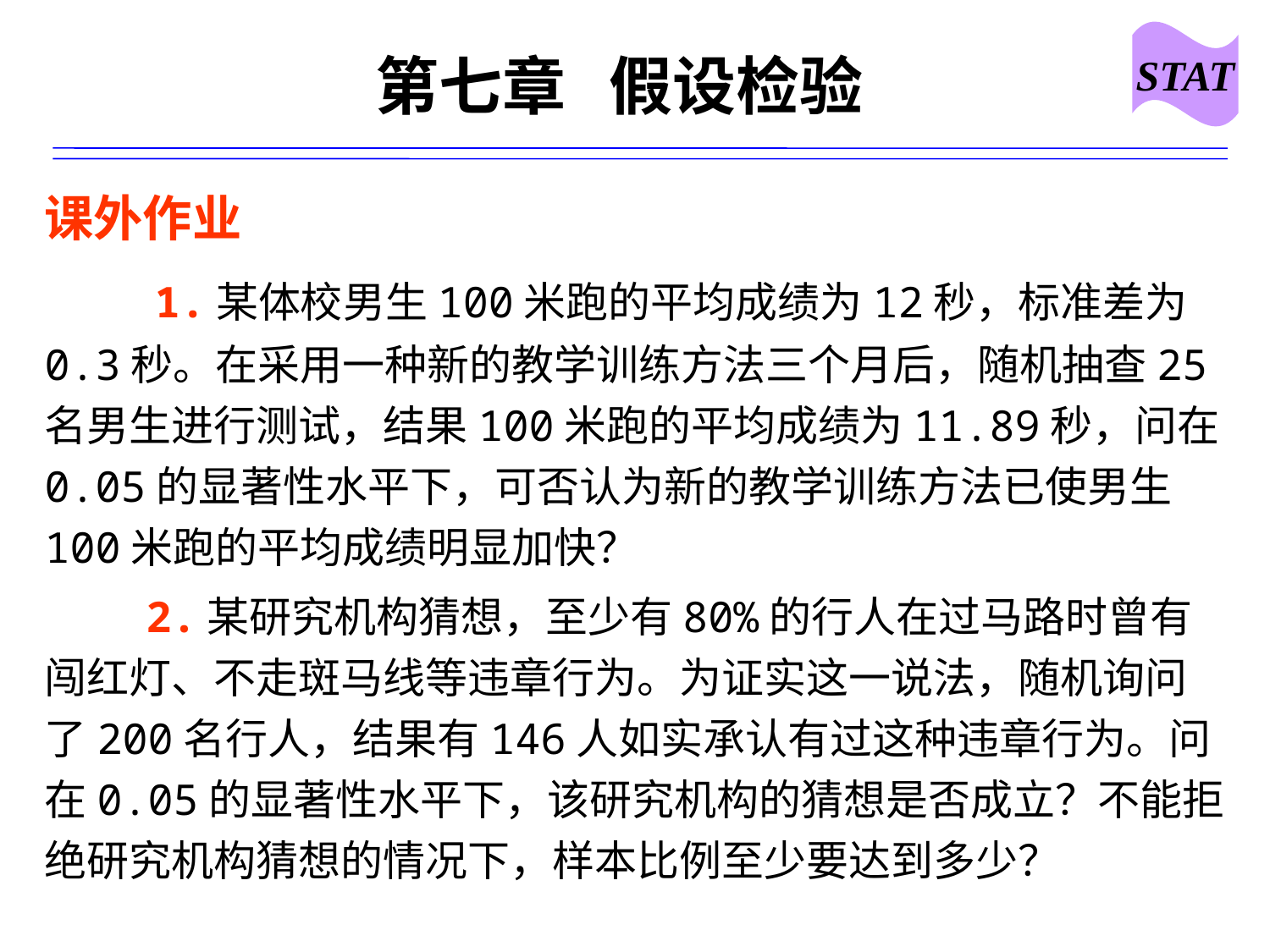

STAT
# 第七章   假设检验

课外作业
　　1.某体校男生100米跑的平均成绩为12秒，标准差为0.3秒。在采用一种新的教学训练方法三个月后，随机抽查25名男生进行测试，结果100米跑的平均成绩为11.89秒，问在0.05的显著性水平下，可否认为新的教学训练方法已使男生100米跑的平均成绩明显加快？
    2.某研究机构猜想，至少有80%的行人在过马路时曾有闯红灯、不走斑马线等违章行为。为证实这一说法，随机询问了200名行人，结果有146人如实承认有过这种违章行为。问在0.05的显著性水平下，该研究机构的猜想是否成立？不能拒绝研究机构猜想的情况下，样本比例至少要达到多少？